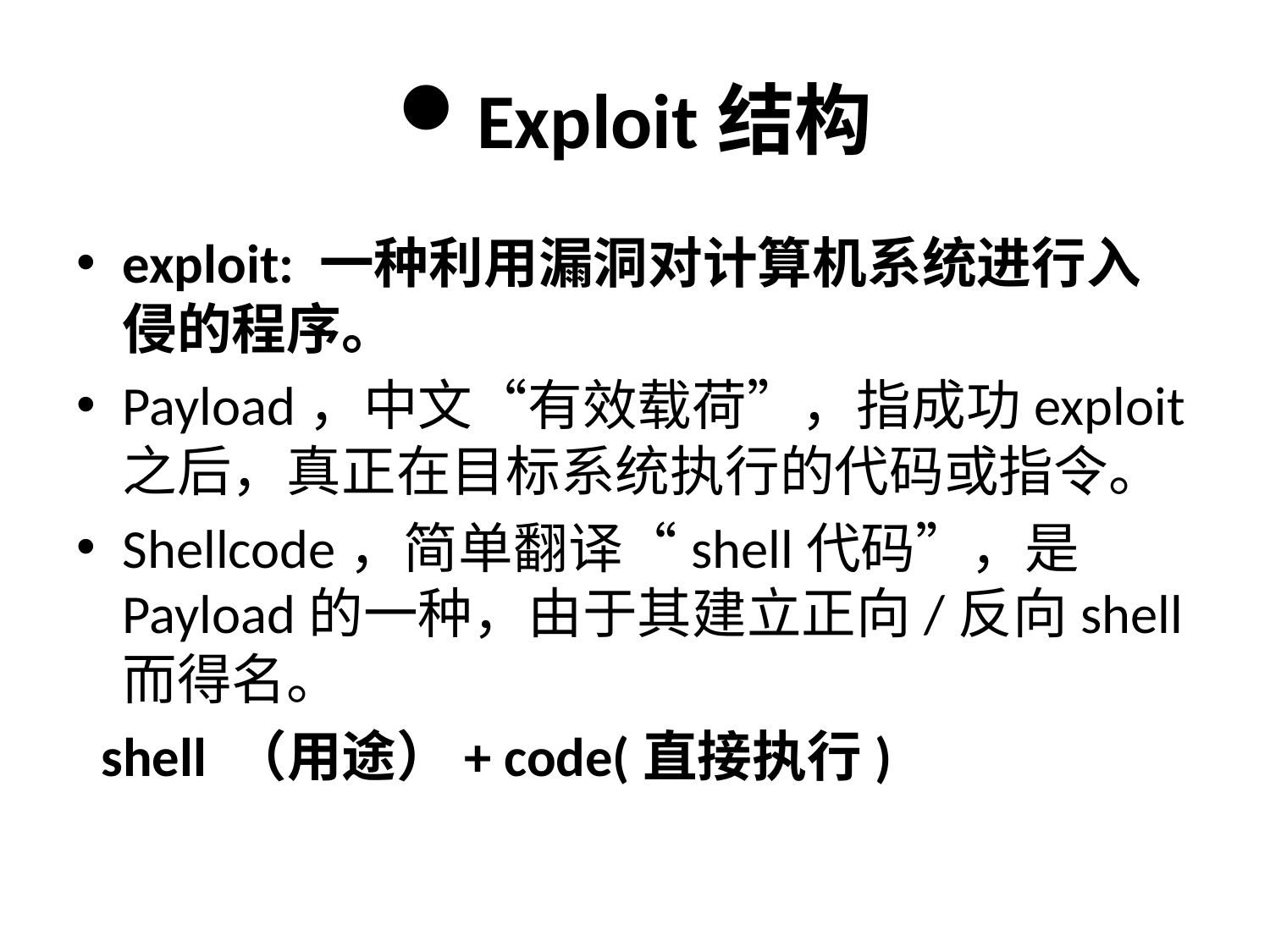

# Exploit结构
exploit: 一种利用漏洞对计算机系统进行入侵的程序。
Payload，中文“有效载荷”，指成功exploit之后，真正在目标系统执行的代码或指令。
Shellcode，简单翻译“shell代码”，是Payload的一种，由于其建立正向/反向shell而得名。
  shell （用途）+ code(直接执行)